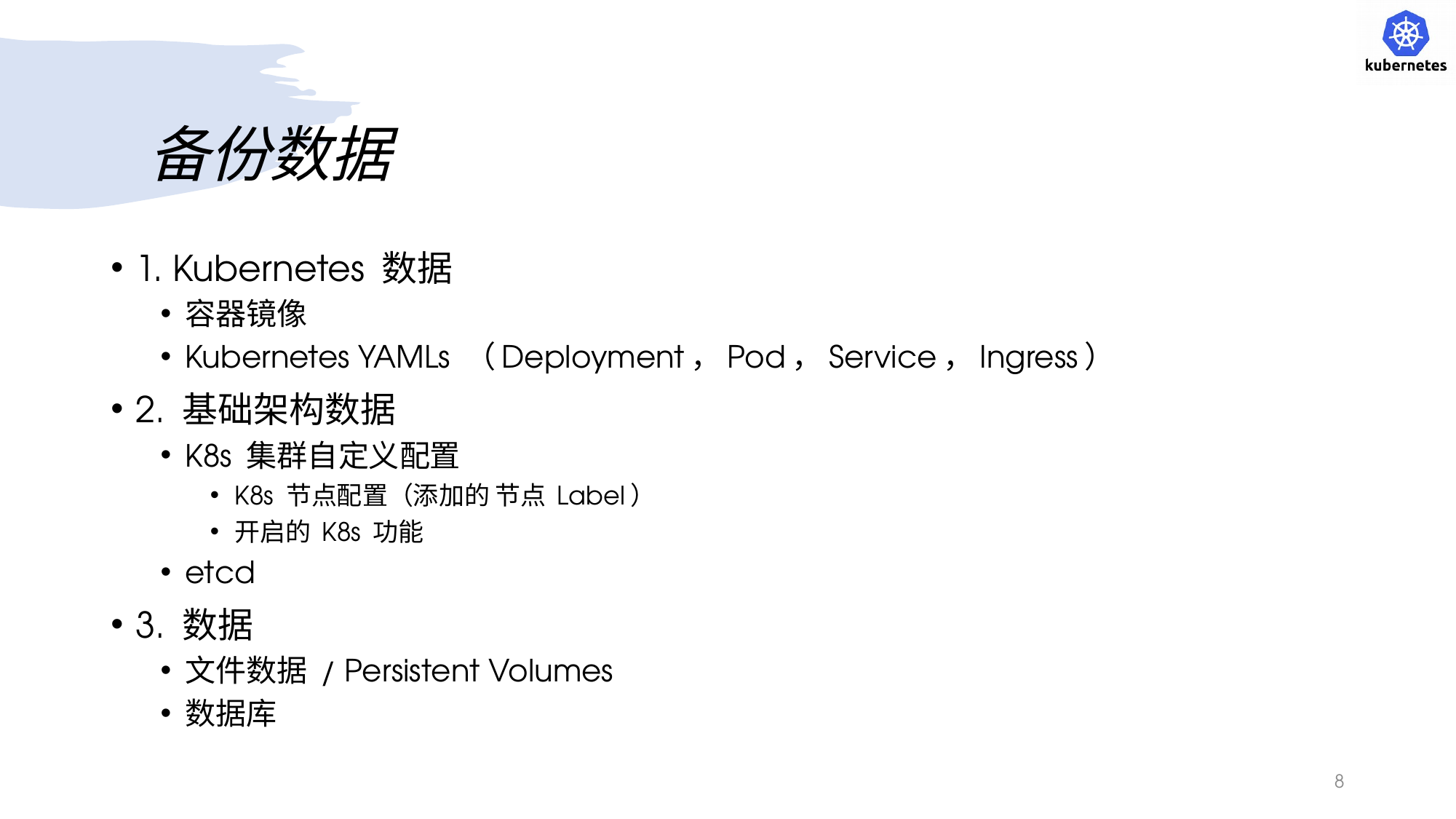

# 备份数据
1. Kubernetes 数据
容器镜像
Kubernetes YAMLs （Deployment，Pod，Service，Ingress）
2. 基础架构数据
K8s 集群自定义配置
K8s 节点配置（添加的 节点 Label）
开启的 K8s 功能
etcd
3. 数据
文件数据 / Persistent Volumes
数据库

8